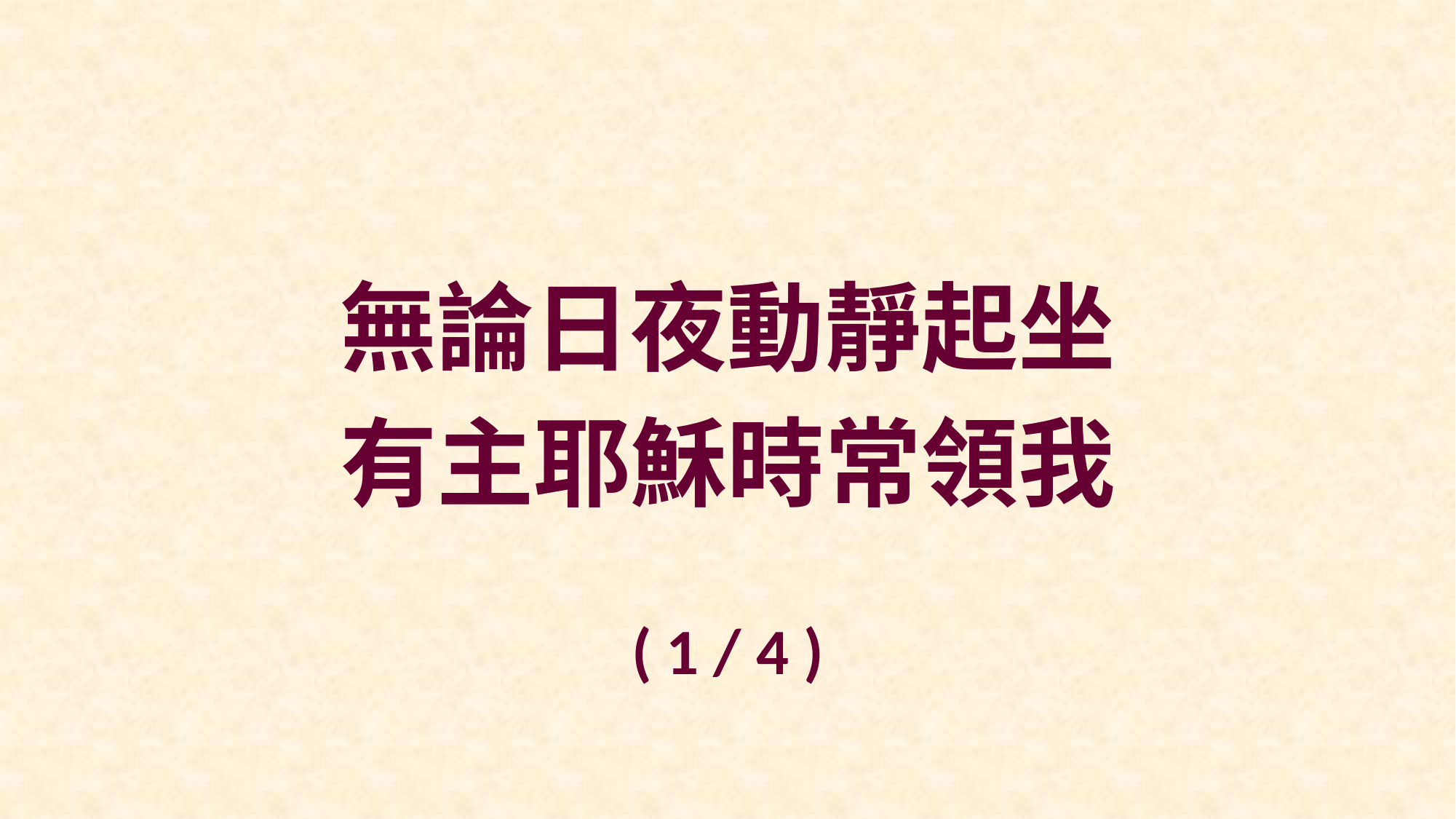

無論日夜動靜起坐
有主耶穌時常領我
( 1 / 4 )